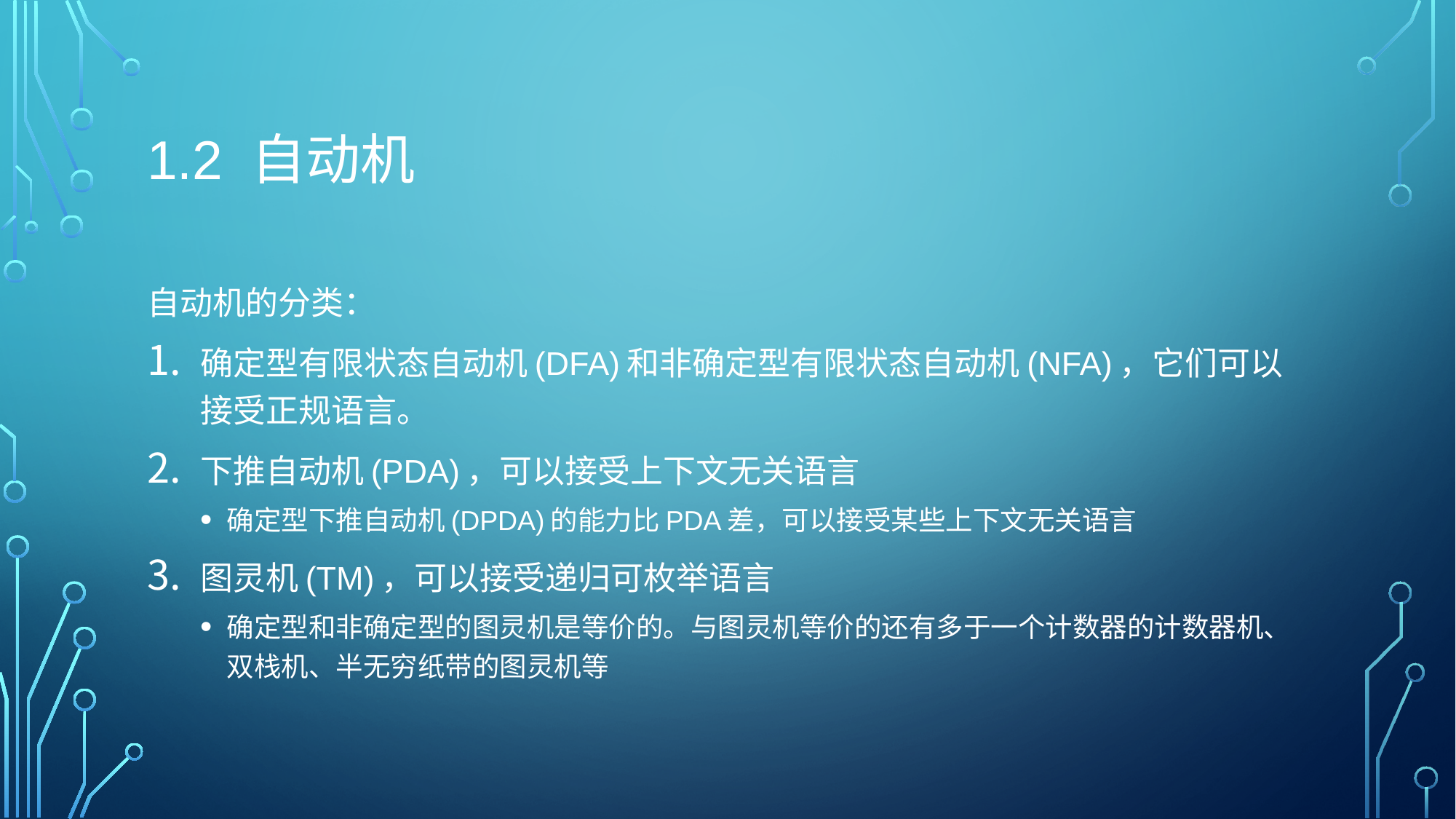

# 1.2 自动机
自动机的分类：
确定型有限状态自动机(DFA)和非确定型有限状态自动机(NFA)，它们可以接受正规语言。
下推自动机(PDA)，可以接受上下文无关语言
确定型下推自动机(DPDA)的能力比PDA差，可以接受某些上下文无关语言
图灵机(TM)，可以接受递归可枚举语言
确定型和非确定型的图灵机是等价的。与图灵机等价的还有多于一个计数器的计数器机、双栈机、半无穷纸带的图灵机等